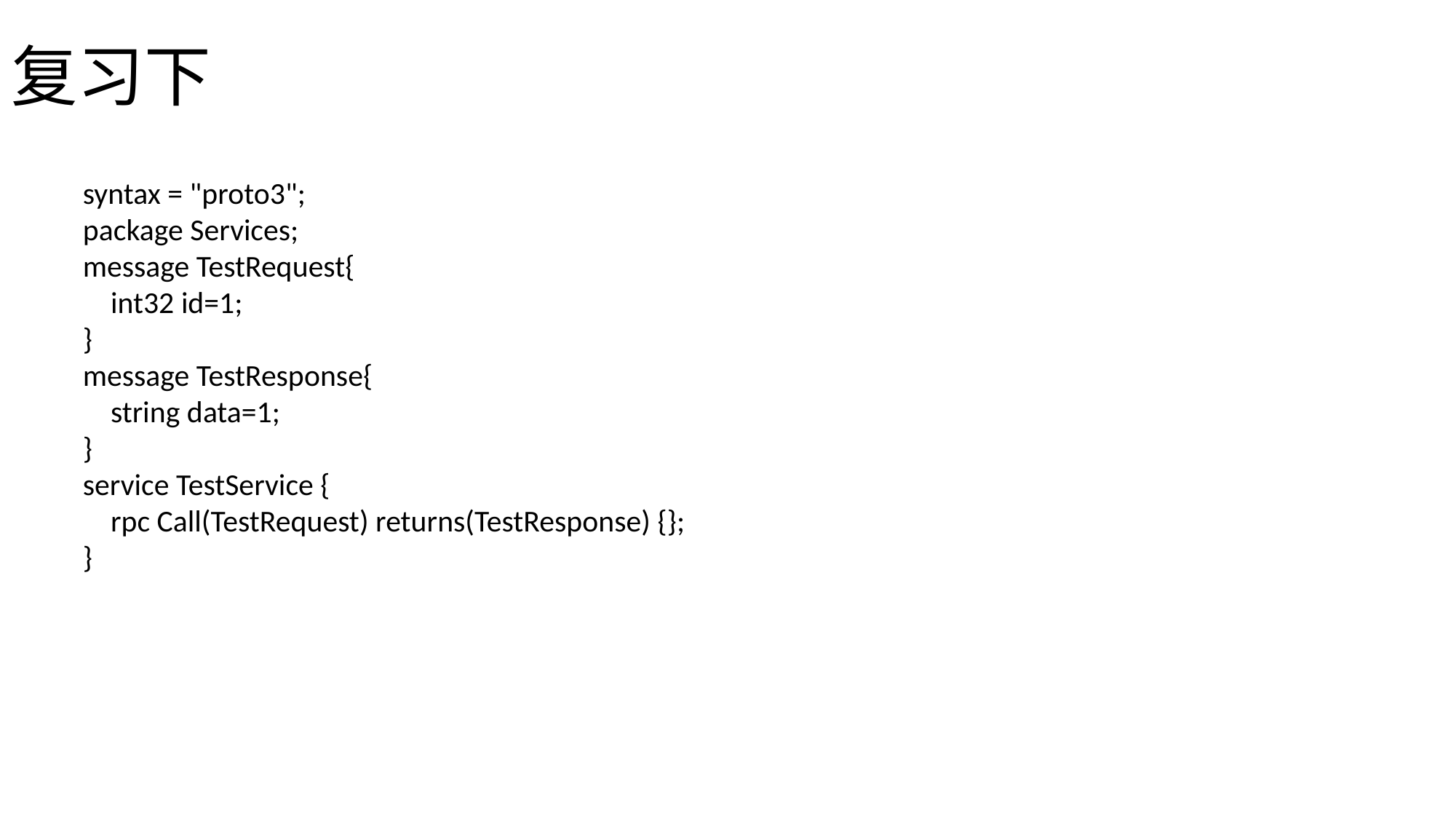

# 复习下
syntax = "proto3";
package Services;
message TestRequest{
    int32 id=1;
}
message TestResponse{
    string data=1;
}
service TestService {
    rpc Call(TestRequest) returns(TestResponse) {};
}